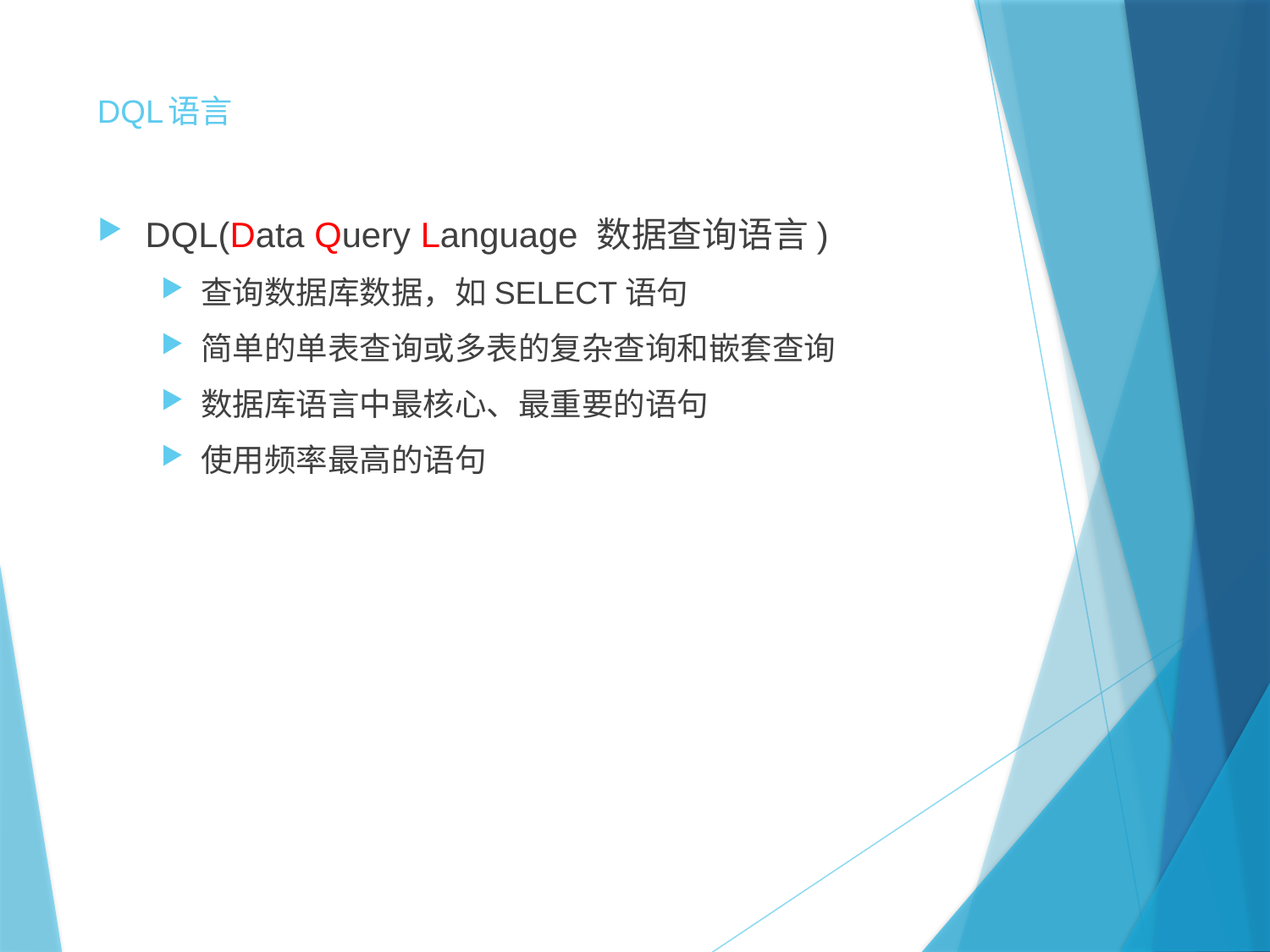

# DQL语言
DQL(Data Query Language 数据查询语言)
查询数据库数据，如SELECT语句
简单的单表查询或多表的复杂查询和嵌套查询
数据库语言中最核心、最重要的语句
使用频率最高的语句